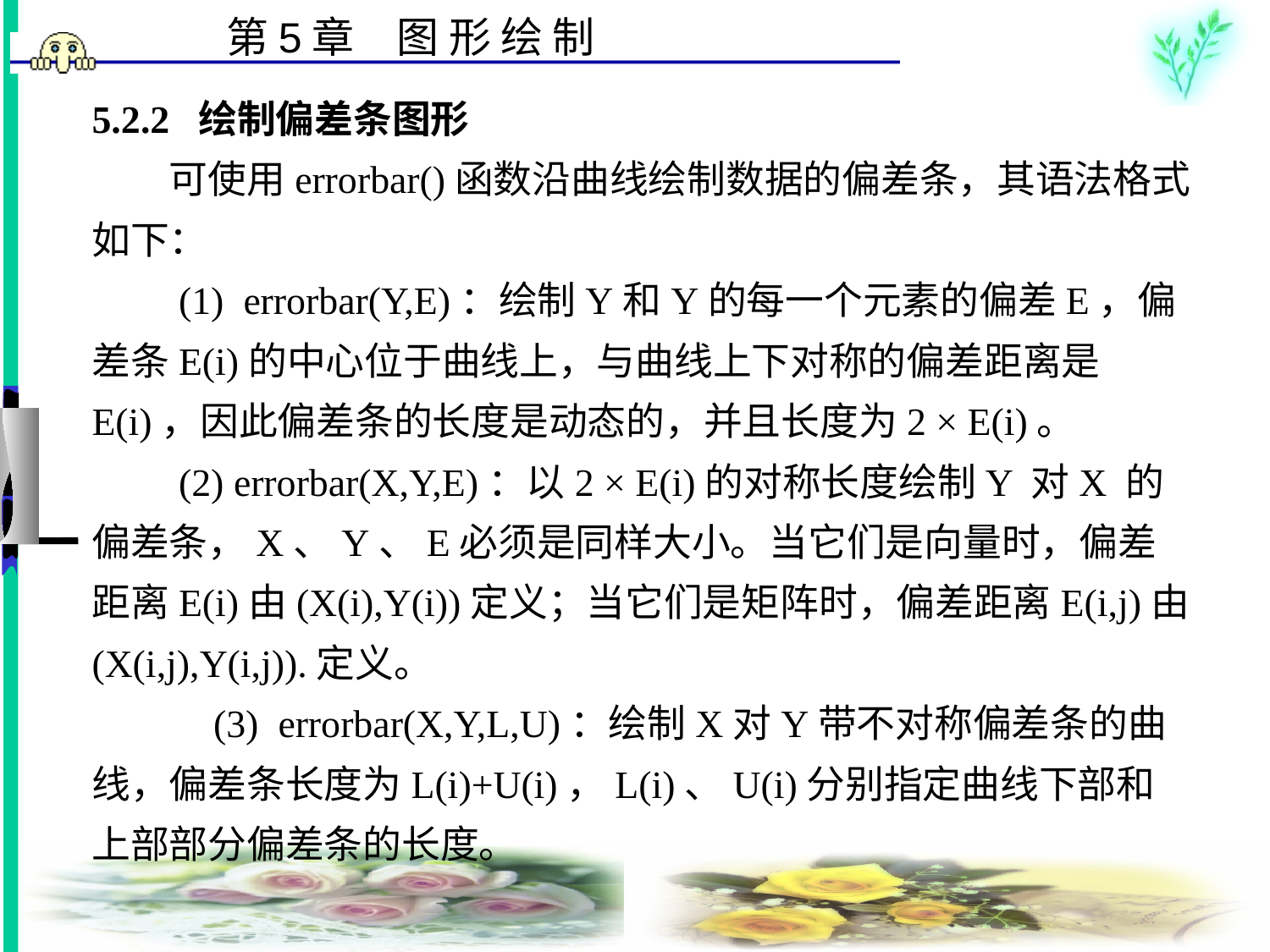

# 5.2.2  绘制偏差条图形 　　可使用errorbar()函数沿曲线绘制数据的偏差条，其语法格式如下： 　　(1)  errorbar(Y,E)：绘制Y和Y的每一个元素的偏差E，偏差条E(i)的中心位于曲线上，与曲线上下对称的偏差距离是E(i)，因此偏差条的长度是动态的，并且长度为2 × E(i)。 　　(2) errorbar(X,Y,E)：以2 × E(i)的对称长度绘制Y 对X 的偏差条，X、Y、E必须是同样大小。当它们是向量时，偏差距离E(i)由(X(i),Y(i))定义；当它们是矩阵时，偏差距离E(i,j)由(X(i,j),Y(i,j)).定义。 　　    (3)  errorbar(X,Y,L,U)：绘制X对Y带不对称偏差条的曲线，偏差条长度为L(i)+U(i)，L(i)、U(i)分别指定曲线下部和上部部分偏差条的长度。